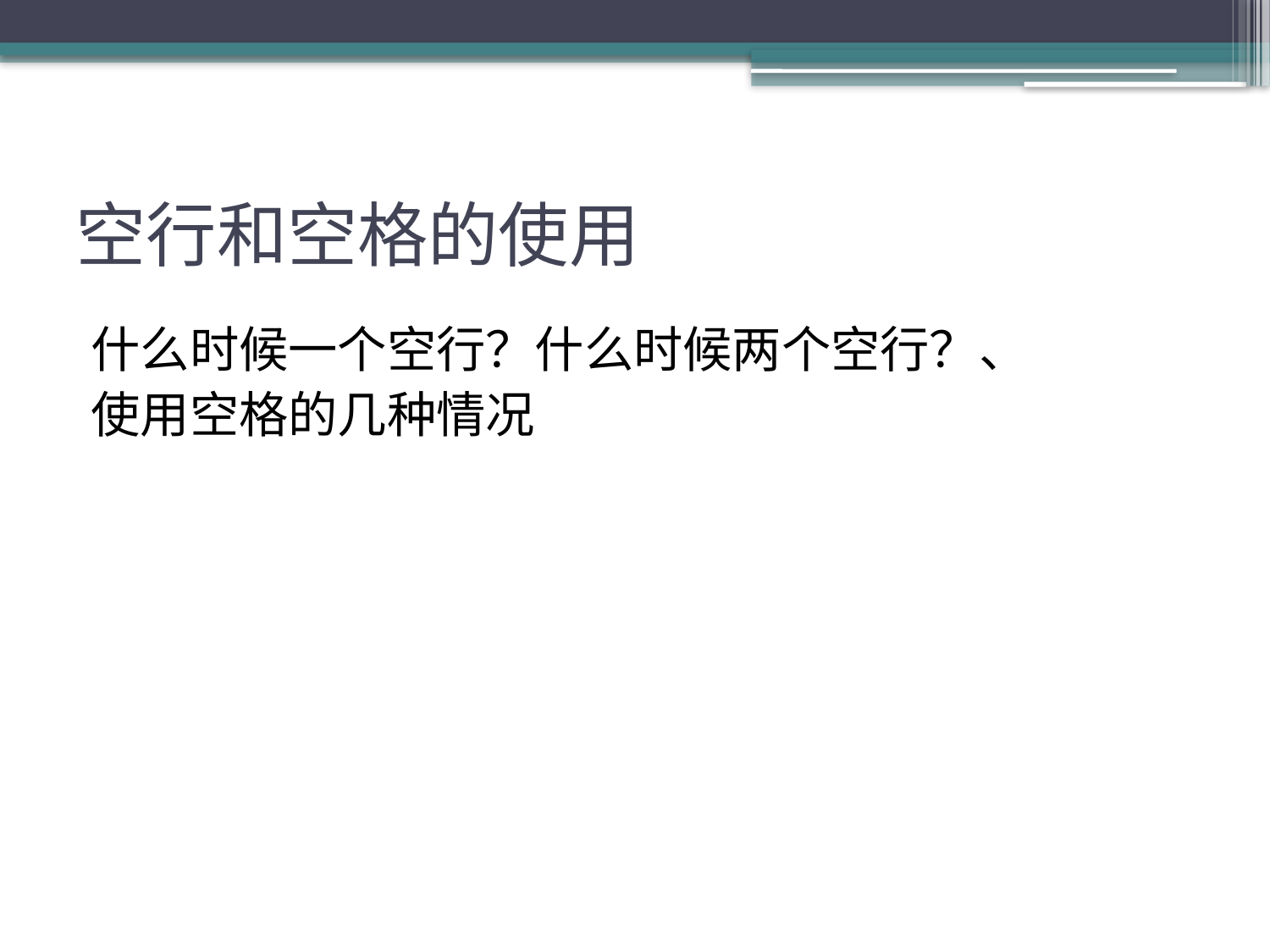

# 空行和空格的使用
什么时候一个空行？什么时候两个空行？、
使用空格的几种情况